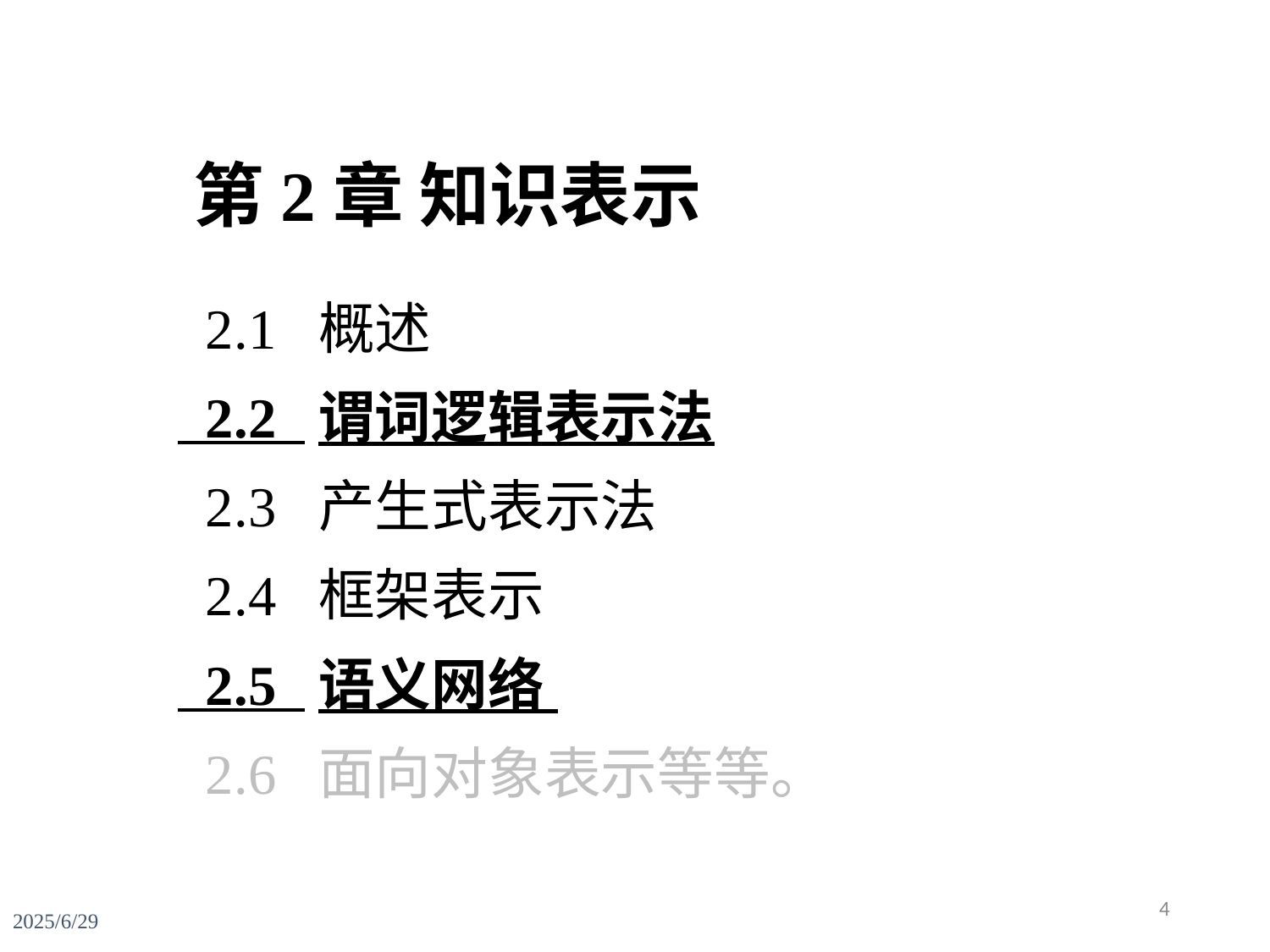

第2章 知识表示
  2.1  概述
  2.2  谓词逻辑表示法
  2.3  产生式表示法
  2.4  框架表示
  2.5  语义网络
  2.6  面向对象表示等等。
4
2025/6/29